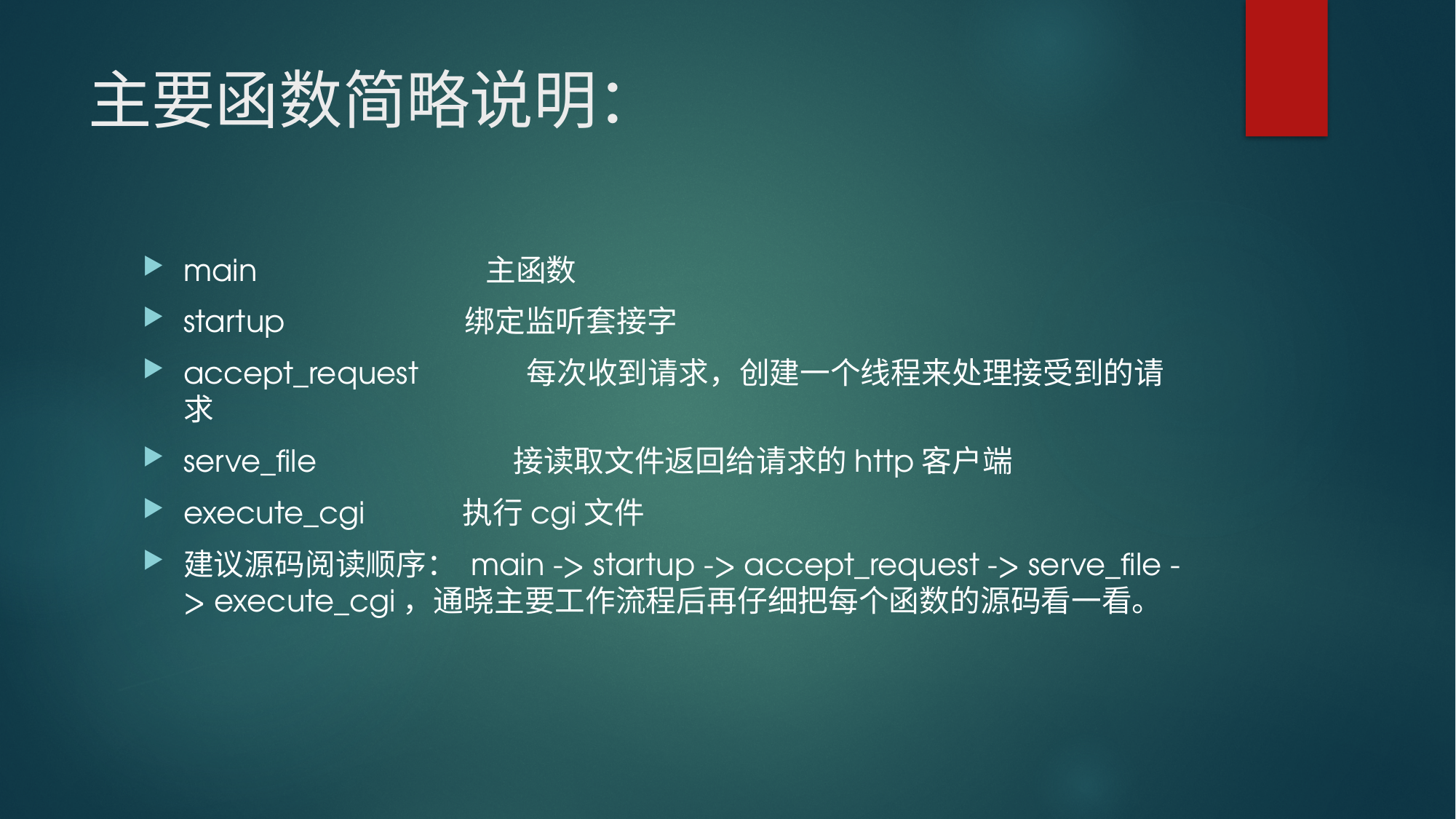

# 主要函数简略说明：
main   　　　　　　  主函数
startup	　　　 　　  绑定监听套接字
accept_request	 每次收到请求，创建一个线程来处理接受到的请求
serve_file	　　　   接读取文件返回给请求的http客户端
execute_cgi	　　执行cgi文件
建议源码阅读顺序： main -> startup -> accept_request -> serve_file -> execute_cgi，通晓主要工作流程后再仔细把每个函数的源码看一看。